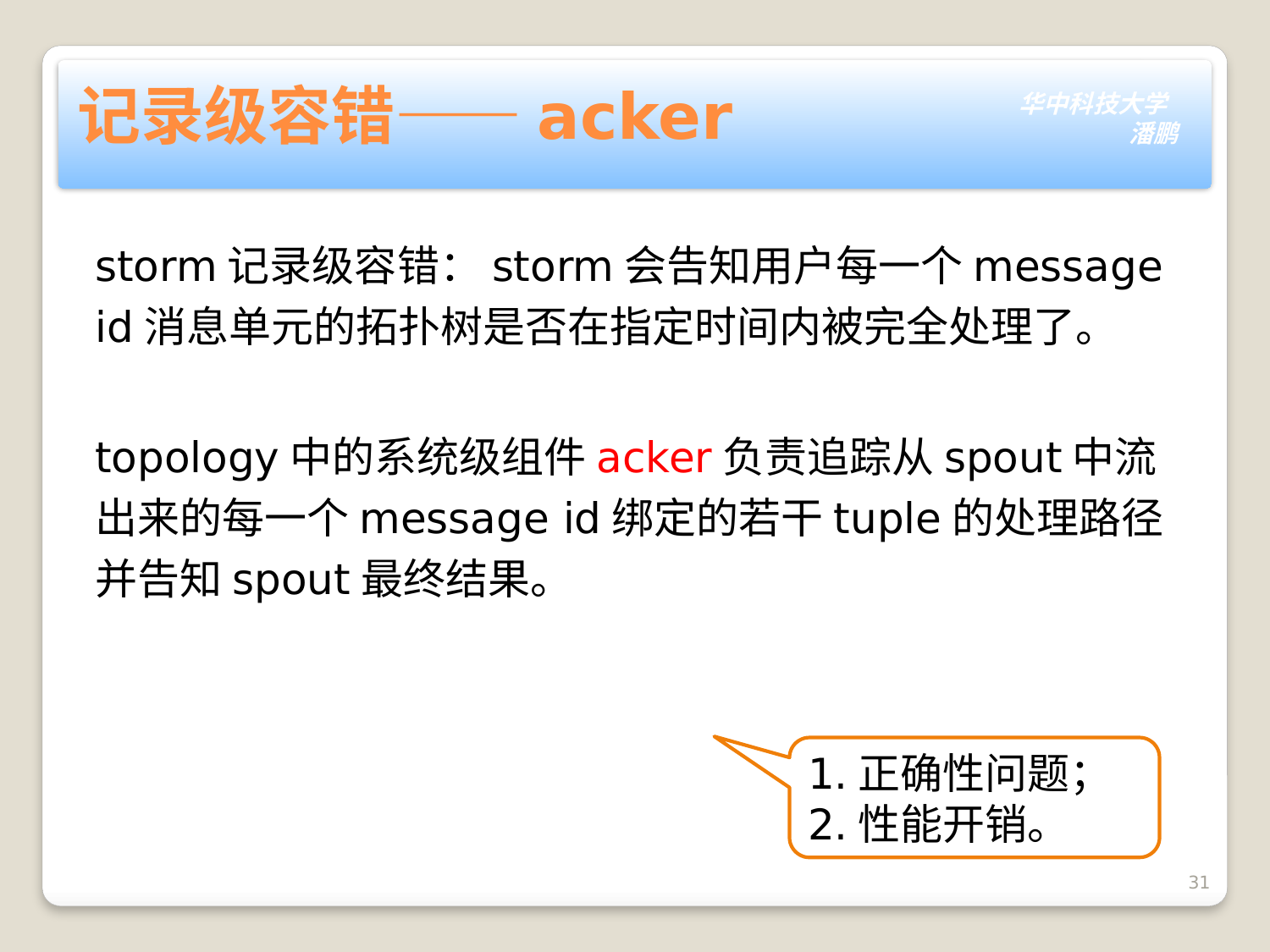

# 记录级容错——acker
storm记录级容错：storm会告知用户每一个message id消息单元的拓扑树是否在指定时间内被完全处理了。

topology中的系统级组件acker负责追踪从spout中流出来的每一个message id绑定的若干tuple的处理路径并告知spout最终结果。
1.正确性问题；
2.性能开销。
31